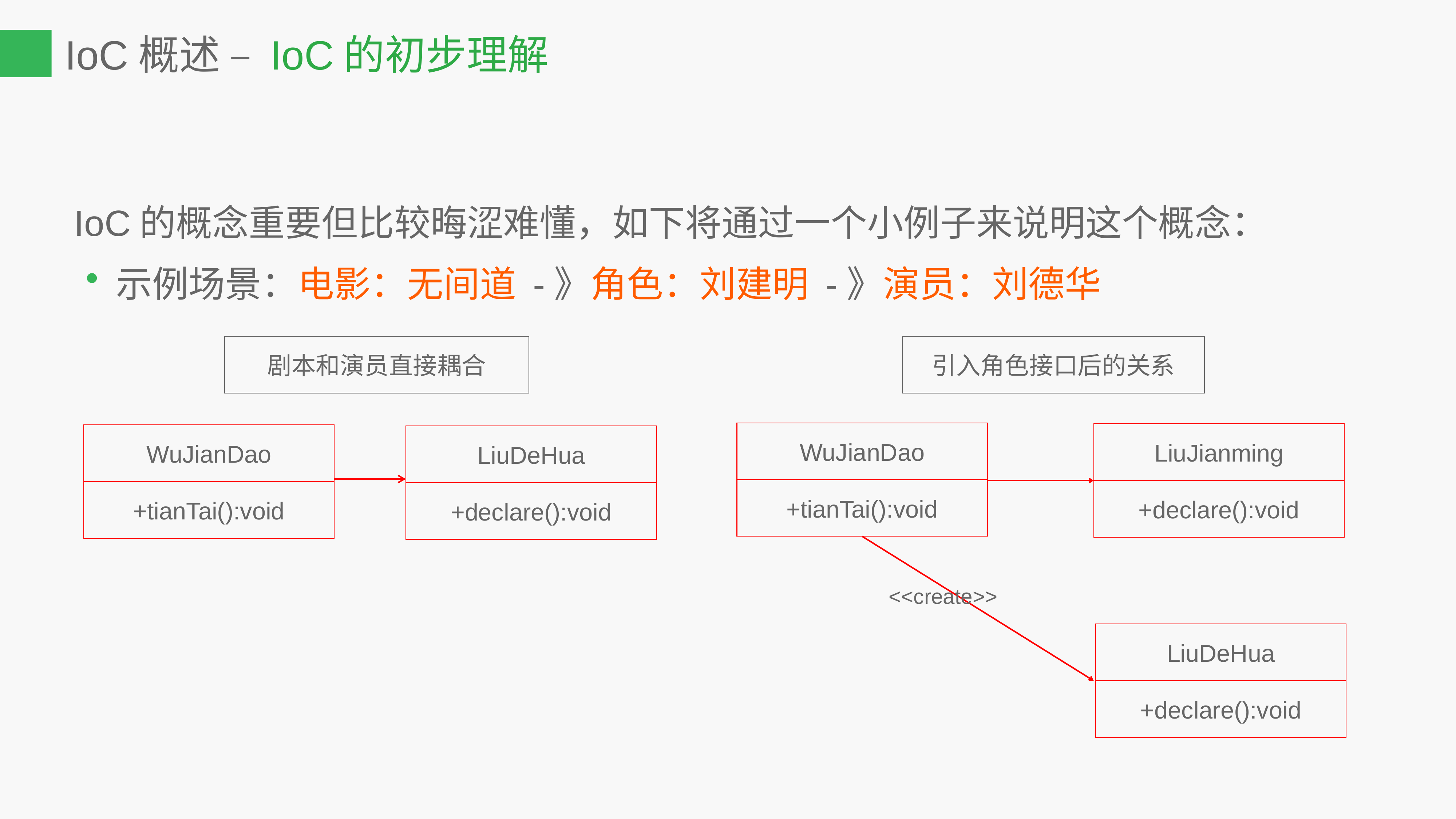

IoC概述 – IoC的初步理解

IoC的概念重要但比较晦涩难懂，如下将通过一个小例子来说明这个概念：
示例场景：电影：无间道 -》角色：刘建明 -》演员：刘德华

剧本和演员直接耦合
引入角色接口后的关系
WuJianDao
LiuJianming
WuJianDao
LiuDeHua
+tianTai():void
+declare():void
+tianTai():void
+declare():void
<<create>>
LiuDeHua
+declare():void